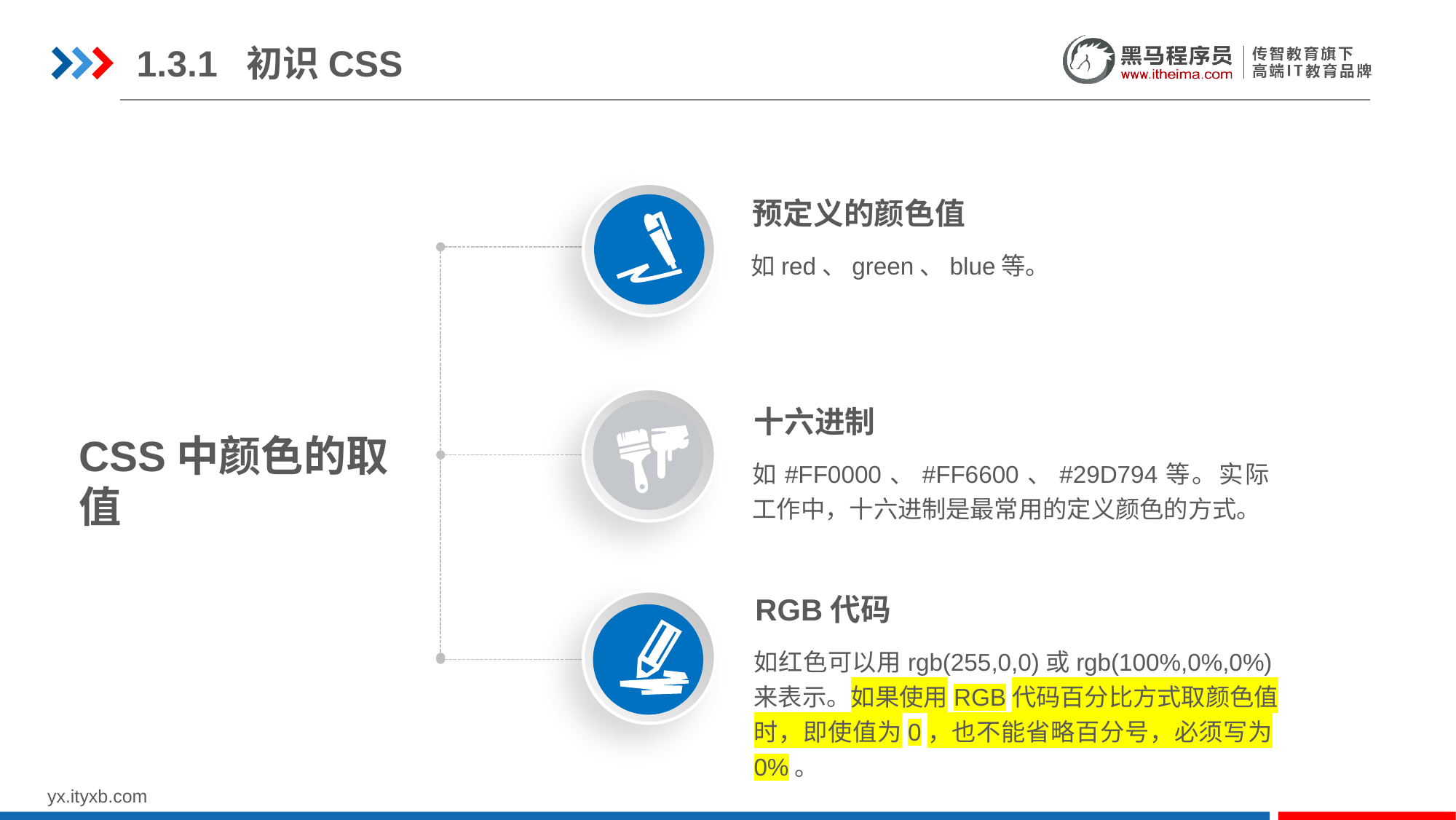

1.3.1  初识CSS

预定义的颜色值

如red、green、blue等。

十六进制

CSS中颜色的取值
如#FF0000、#FF6600、#29D794等。实际工作中，十六进制是最常用的定义颜色的方式。
RGB代码

如红色可以用rgb(255,0,0)或rgb(100%,0%,0%)来表示。如果使用RGB代码百分比方式取颜色值时，即使值为0，也不能省略百分号，必须写为0%。